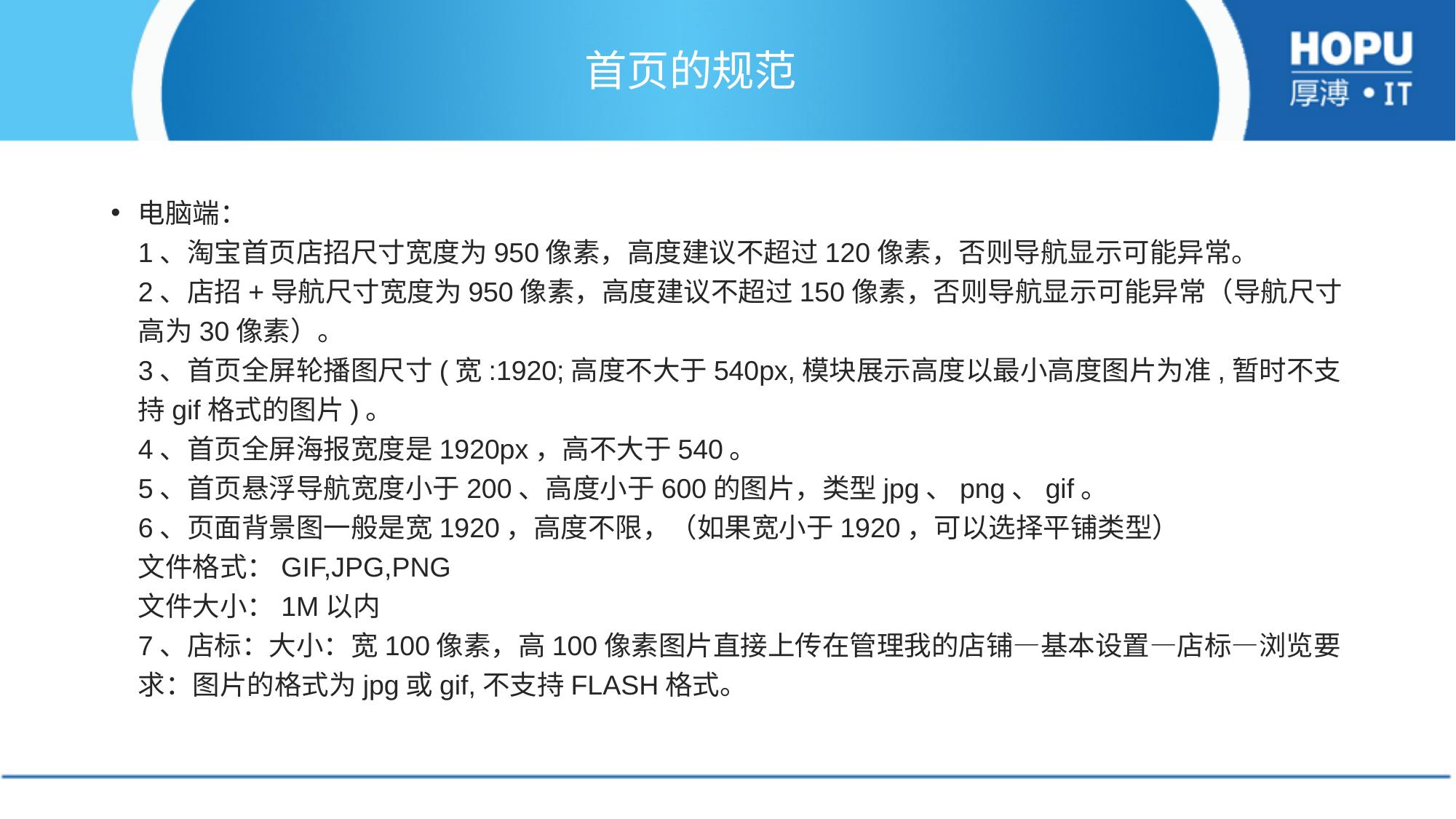

# 首页的规范
电脑端：
1、淘宝首页店招尺寸宽度为950像素，高度建议不超过120像素，否则导航显示可能异常。
2、店招+导航尺寸宽度为950像素，高度建议不超过150像素，否则导航显示可能异常（导航尺寸高为30像素）。
3、首页全屏轮播图尺寸(宽:1920;高度不大于540px,模块展示高度以最小高度图片为准,暂时不支持gif格式的图片)。
4、首页全屏海报宽度是1920px，高不大于540。
5、首页悬浮导航宽度小于200、高度小于600的图片，类型jpg、png、gif。
6、页面背景图一般是宽1920，高度不限，（如果宽小于1920，可以选择平铺类型）
文件格式：GIF,JPG,PNG
文件大小：1M以内
7、店标：大小：宽100像素，高100像素图片直接上传在管理我的店铺—基本设置—店标—浏览要求：图片的格式为jpg或gif,不支持FLASH格式。